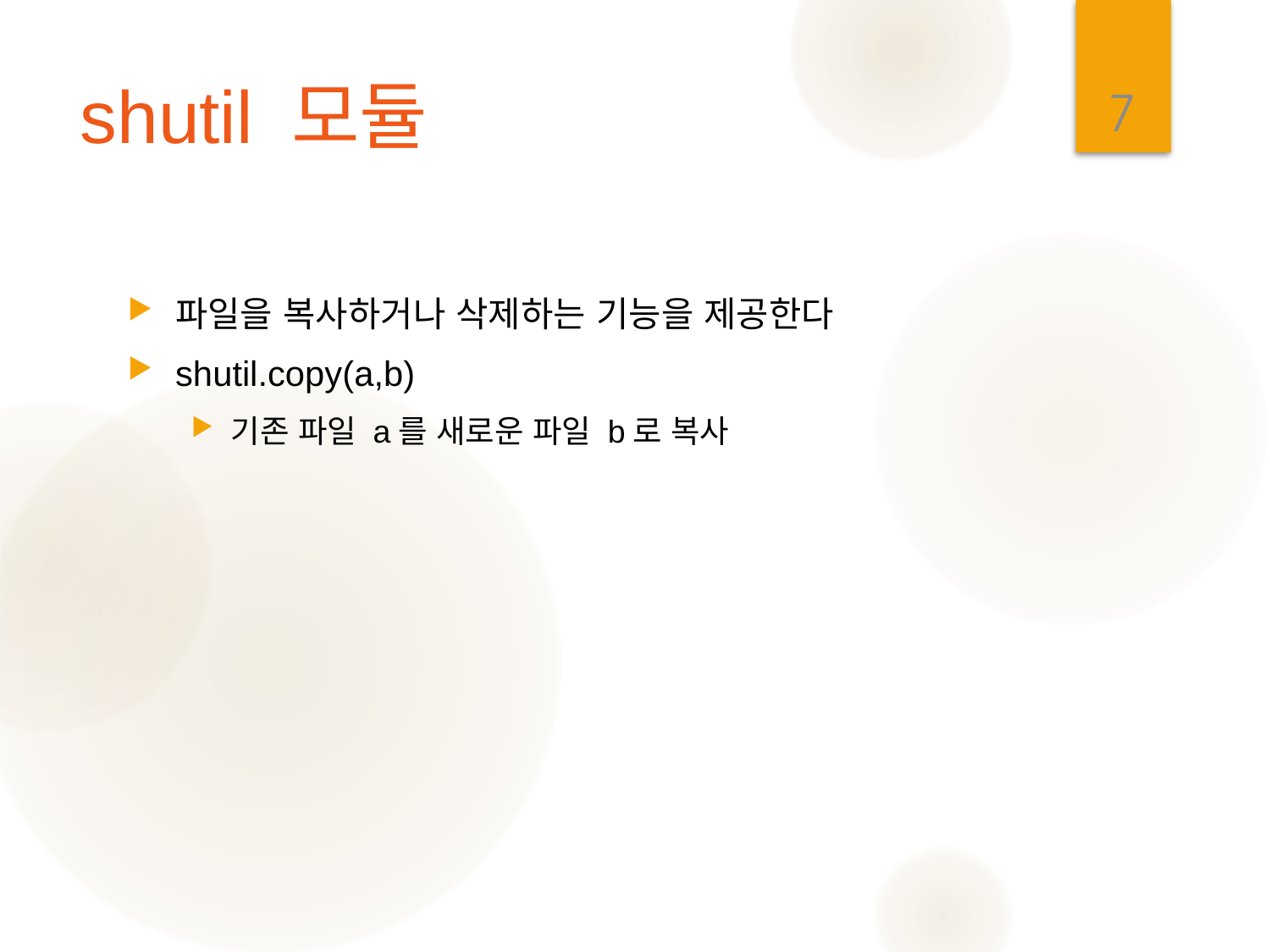

7
# shutil 모듈
파일을 복사하거나 삭제하는 기능을 제공한다
shutil.copy(a,b)
기존 파일 a를 새로운 파일 b로 복사